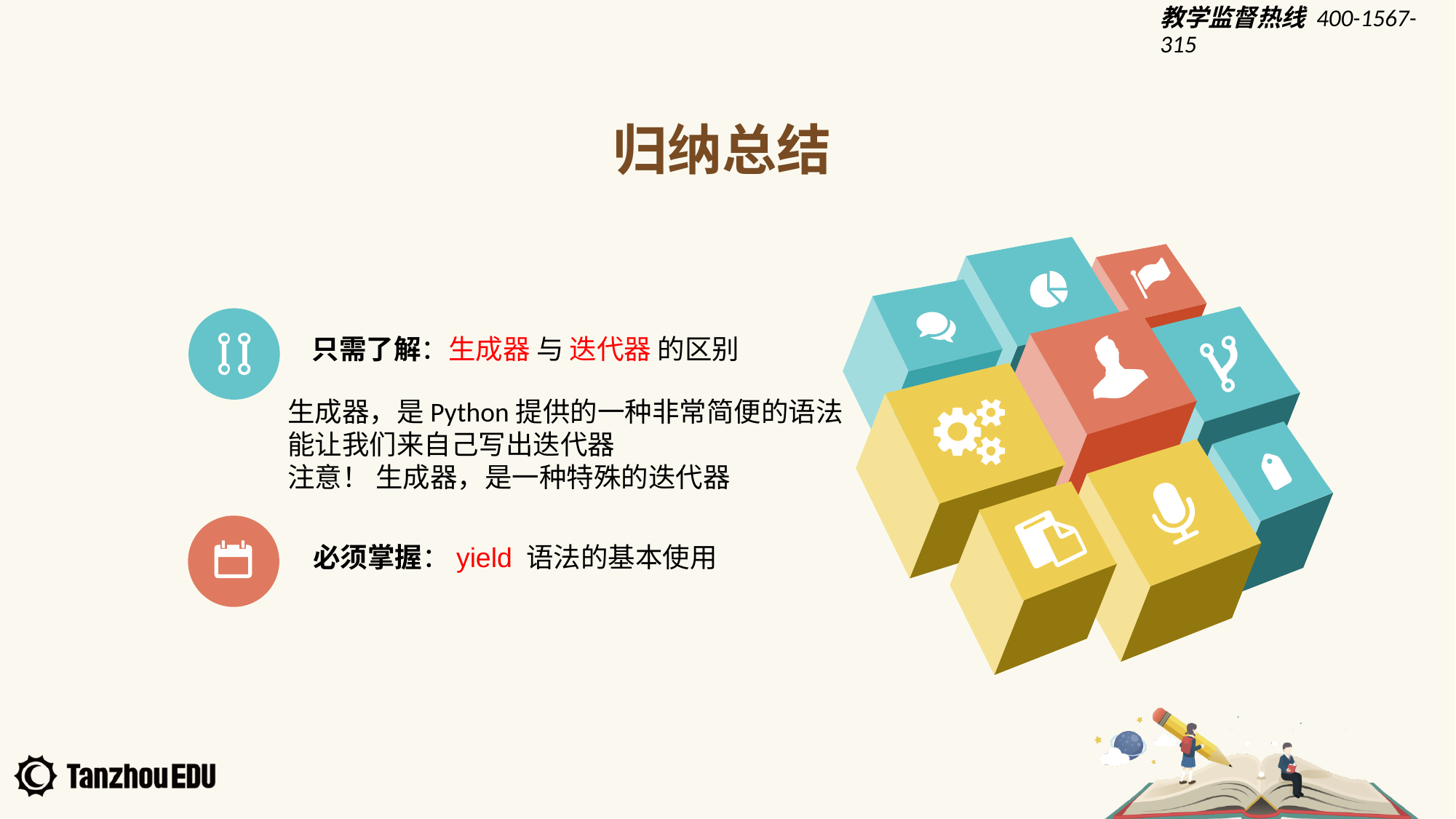

归纳总结

只需了解：生成器 与 迭代器 的区别

生成器，是Python提供的一种非常简便的语法
能让我们来自己写出迭代器
注意！ 生成器，是一种特殊的迭代器

必须掌握：yield 语法的基本使用